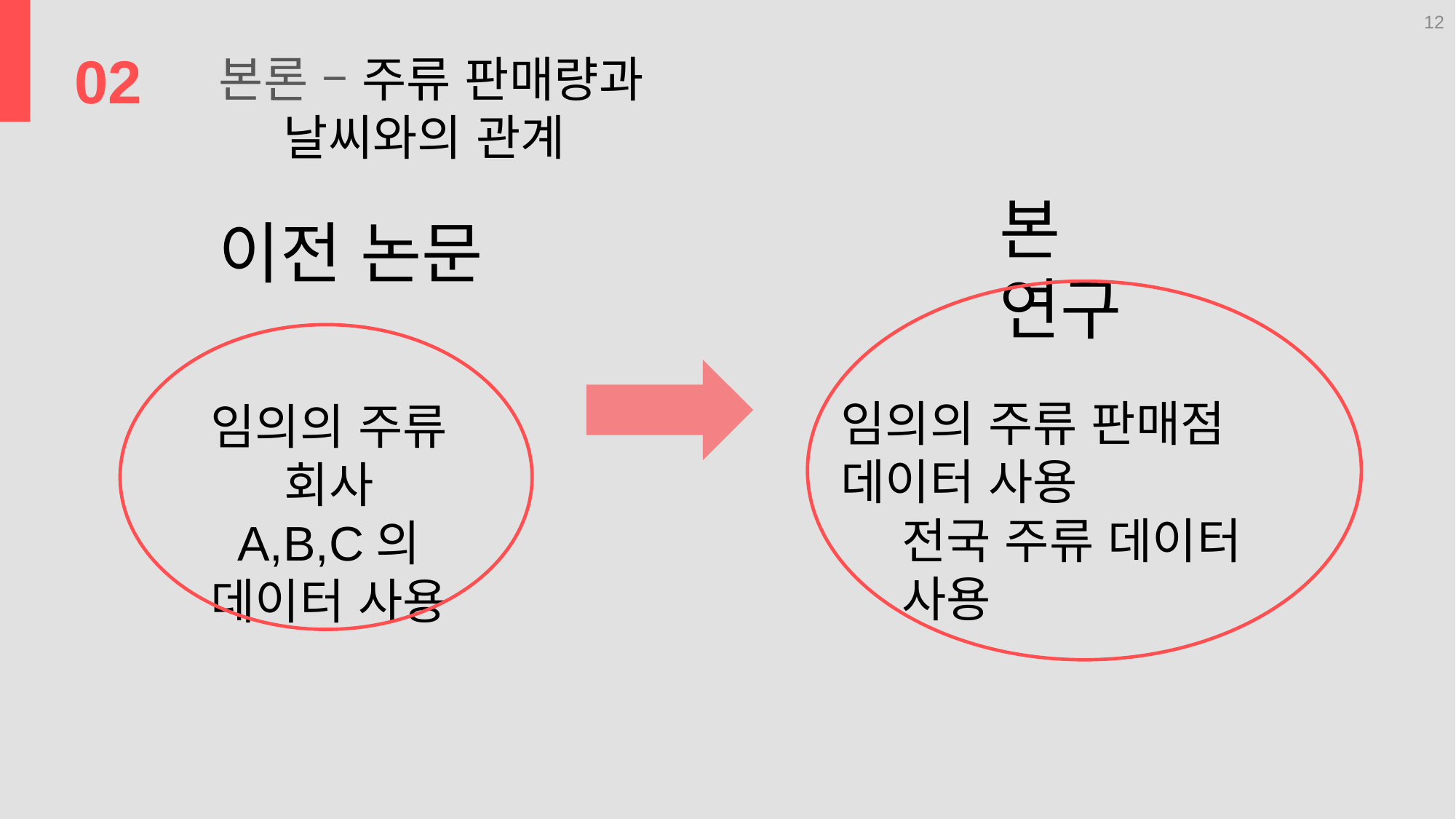

12
02
본론 – 주류 판매량과 날씨와의 관계
본 연구
이전 논문

임의의 주류 판매점 데이터 사용
임의의 주류 회사
A,B,C의 데이터 사용
전국 주류 데이터 사용